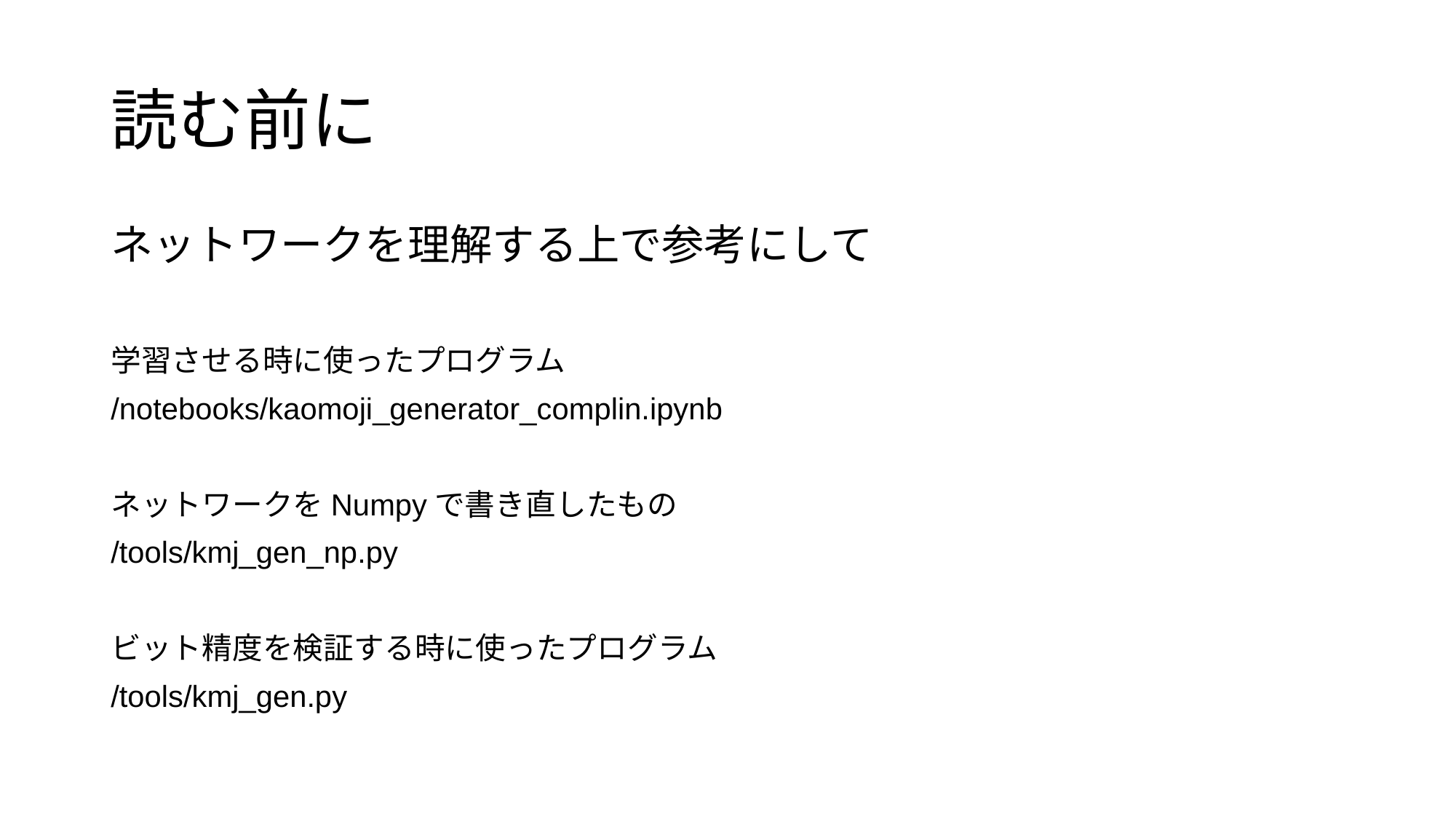

# 読む前に
ネットワークを理解する上で参考にして

学習させる時に使ったプログラム
/notebooks/kaomoji_generator_complin.ipynb

ネットワークをNumpyで書き直したもの
/tools/kmj_gen_np.py

ビット精度を検証する時に使ったプログラム
/tools/kmj_gen.py